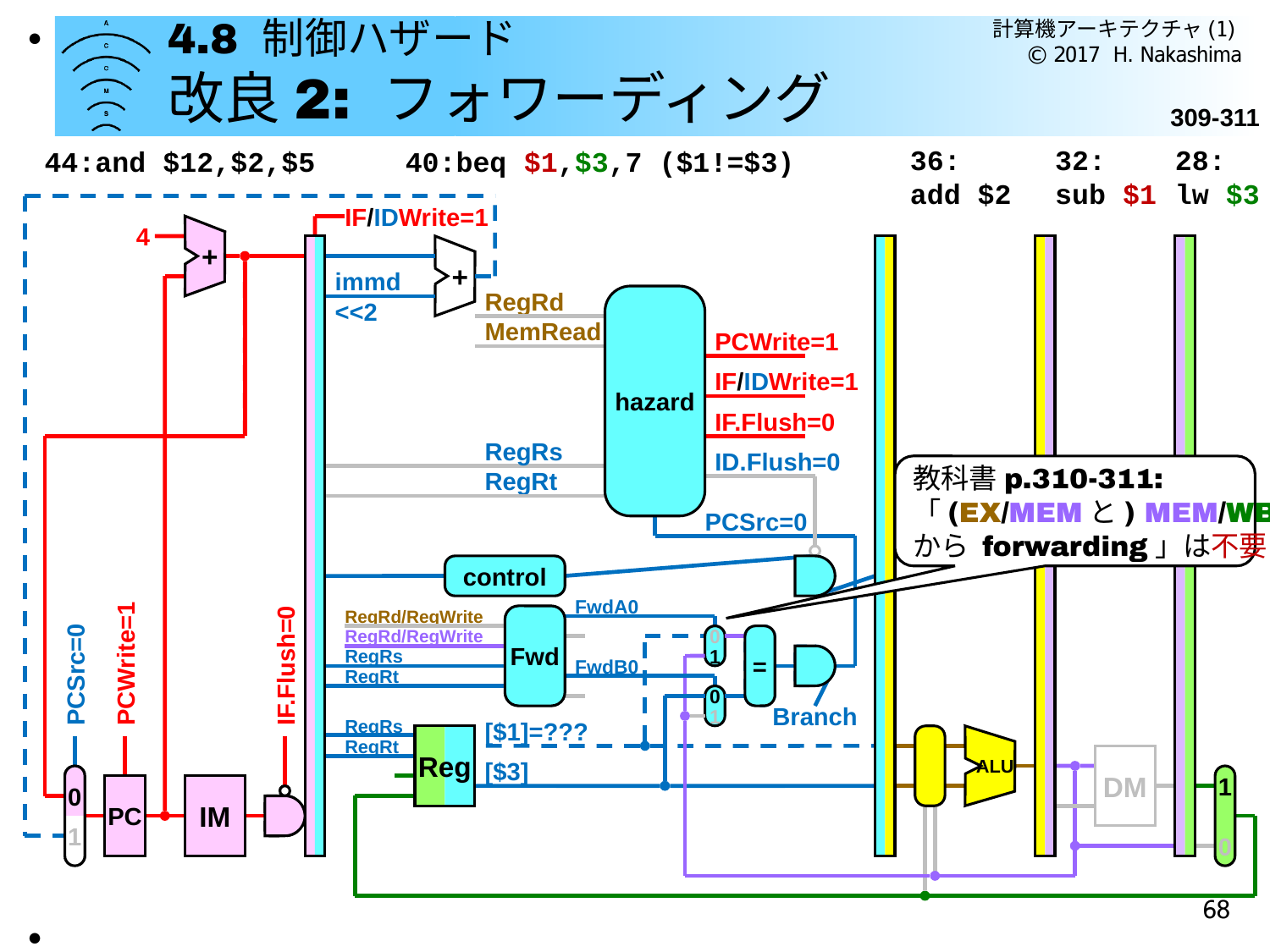

計算機アーキテクチャ(1)  © 2017  H. Nakashima
●
# 4.8 制御ハザード 改良2: フォワーディング
309-311
44:and $12,$2,$5
40:beq $1,$3,7 ($1!=$3)
36:
add $2
32:
sub $1
28:
lw $3
IF/IDWrite=1

+
4

+

immd
RegRd
hazard
<<2
MemRead
PCWrite=1
IF/IDWrite=1
IF.Flush=?
IF.Flush=0
RegRs
ID.Flush=0
教科書p.310-311:
「(EX/MEMと) MEM/WB
から forwarding」は不要
RegRt
PCSrc=0
PCSrc=?

control
PCSrc=0
IF.Flush=0
FwdA0
Fwd
FwdB0
RegRd/RegWrite
Fwd
RegRd/RegWrite

0
1

0
1
=
=

RegRs

PCSrc=?
PCWrite=1
IF.Flush=?

RegRt

Branch
RegRs
[$1]=???

Reg

ALU

RegRt

DM

[$3]

0
1

0
1
PC
1

0
PC

IM

68

●